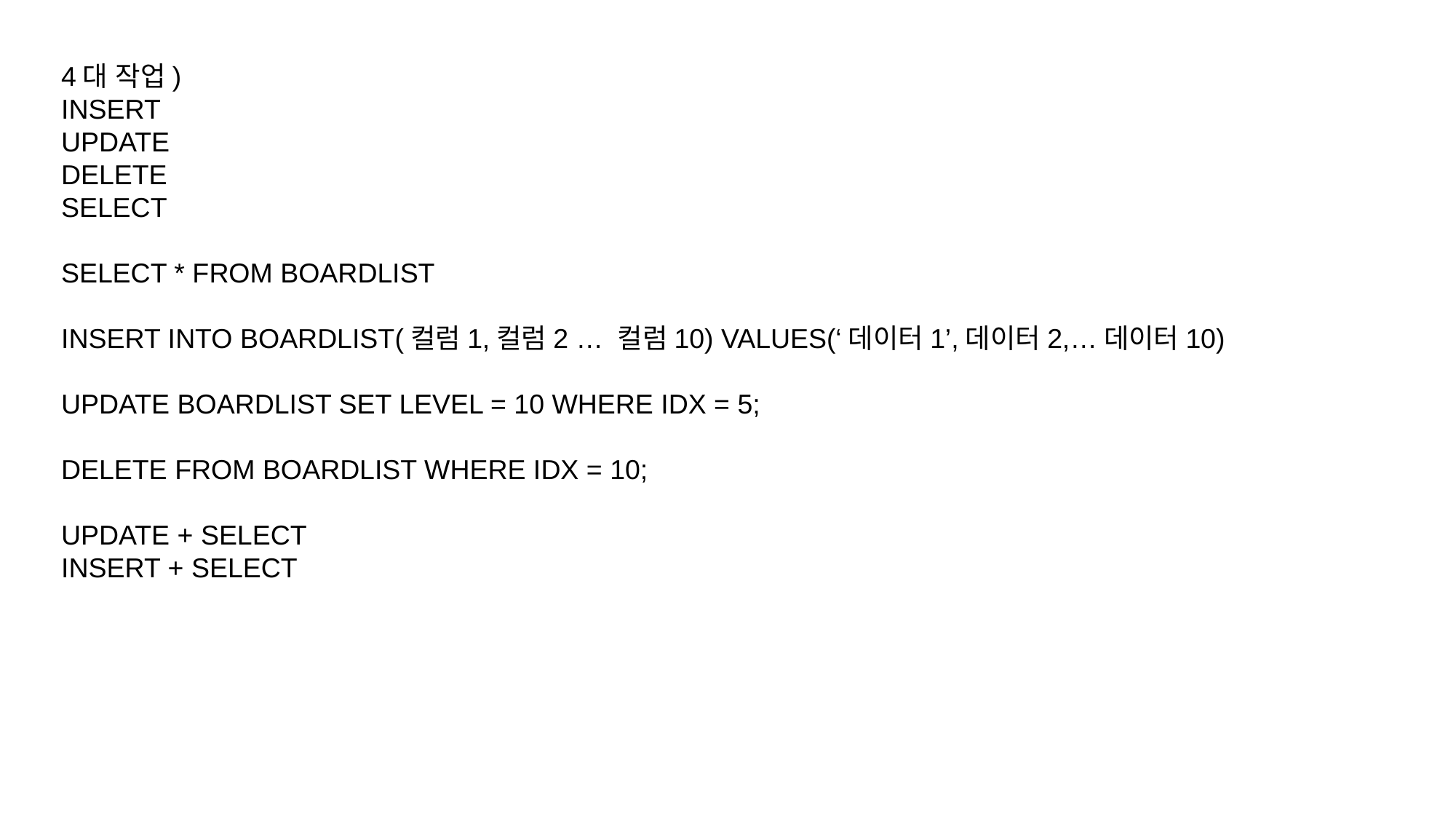

4대 작업)
INSERT
UPDATE
DELETE
SELECT

SELECT * FROM BOARDLIST

INSERT INTO BOARDLIST(컬럼1,컬럼2 … 컬럼10) VALUES(‘데이터1’,데이터2,…데이터10)

UPDATE BOARDLIST SET LEVEL = 10 WHERE IDX = 5;

DELETE FROM BOARDLIST WHERE IDX = 10;

UPDATE + SELECT
INSERT + SELECT